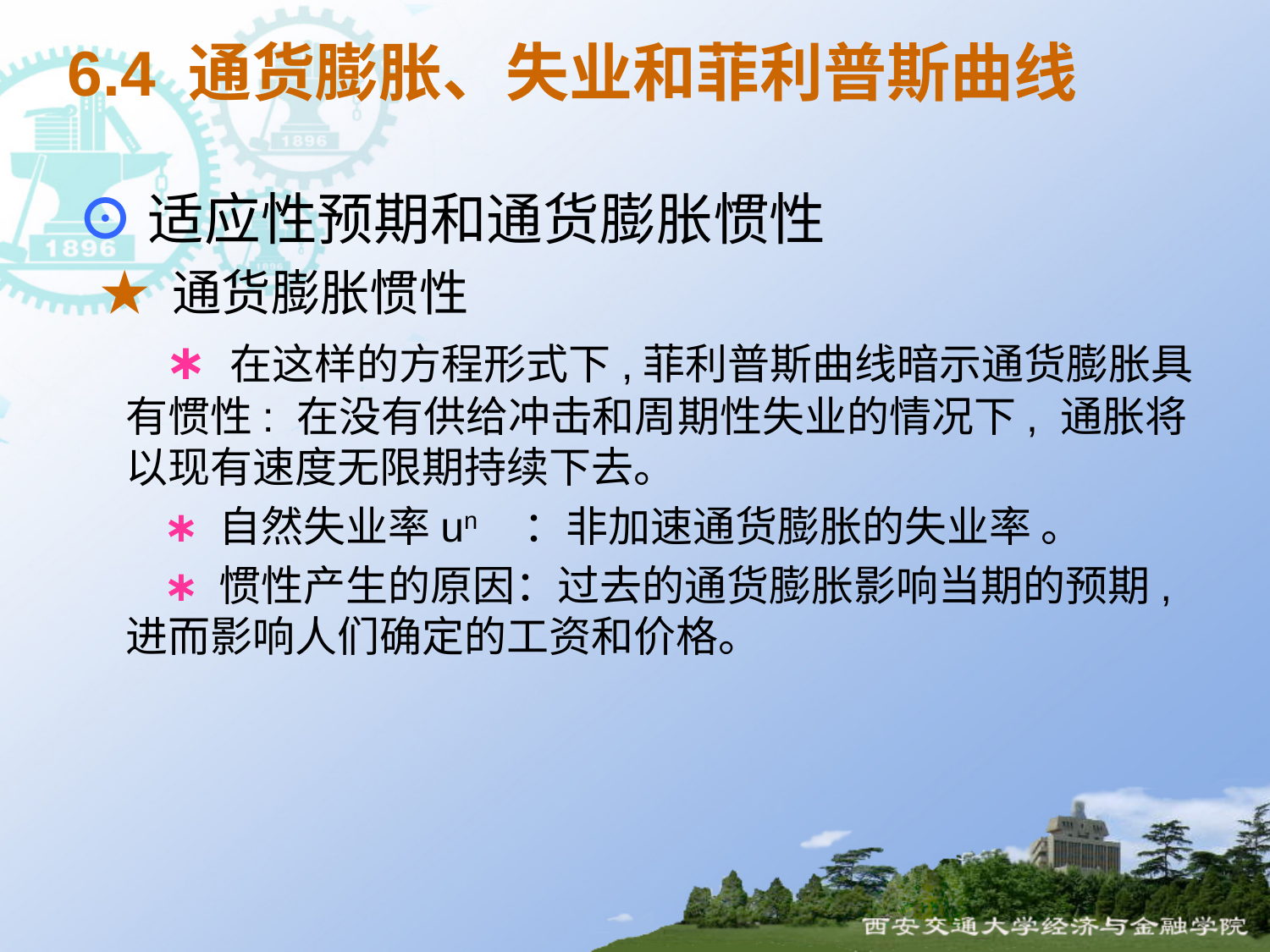

6.4 通货膨胀、失业和菲利普斯曲线
⊙适应性预期和通货膨胀惯性
  ★ 通货膨胀惯性
        ∗ 在这样的方程形式下,菲利普斯曲线暗示通货膨胀具有惯性: 在没有供给冲击和周期性失业的情况下, 通胀将以现有速度无限期持续下去。
         ∗ 自然失业率un   ：非加速通货膨胀的失业率 。
         ∗ 惯性产生的原因：过去的通货膨胀影响当期的预期, 进而影响人们确定的工资和价格。